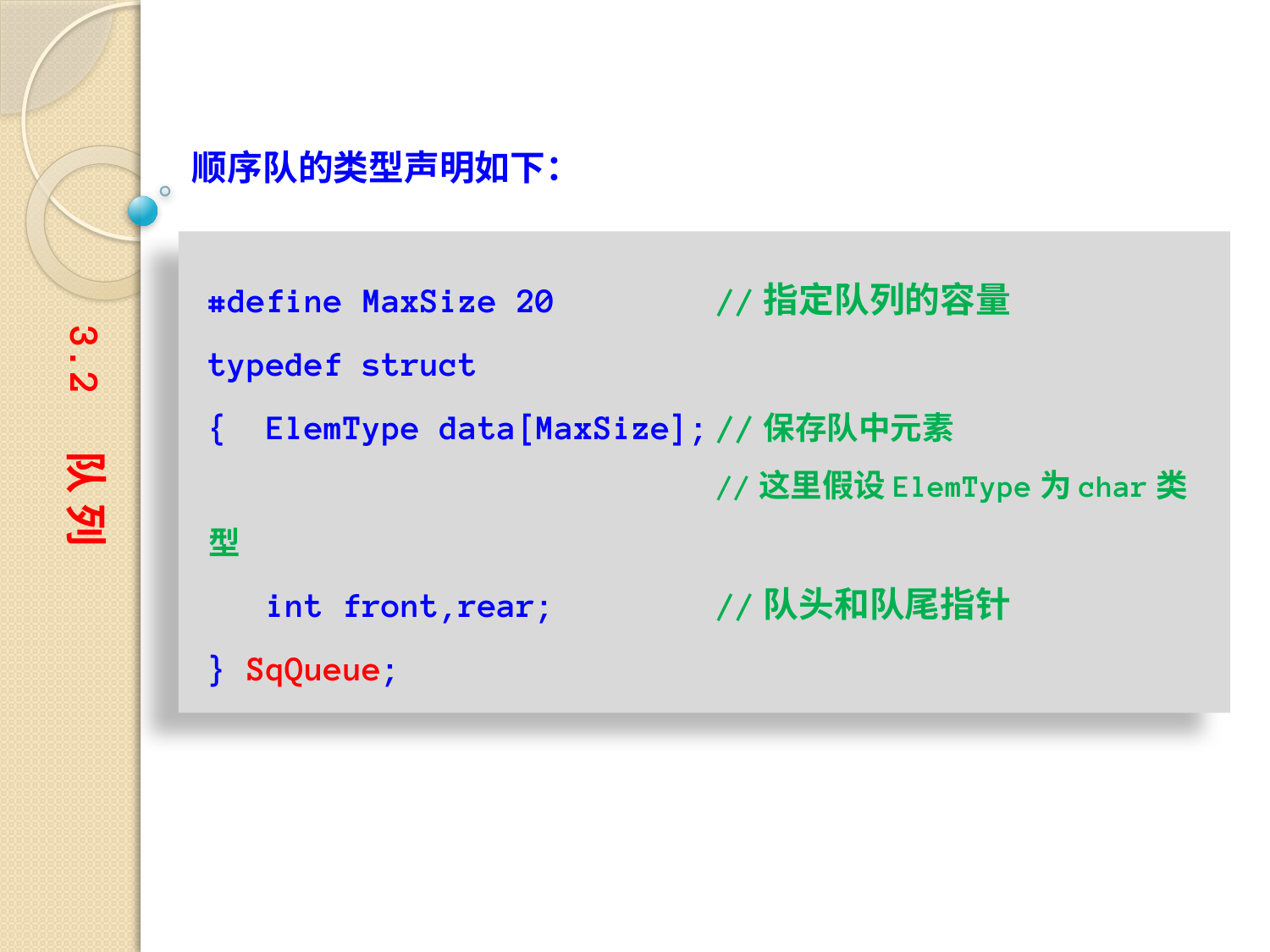

顺序队的类型声明如下：
#define MaxSize 20		//指定队列的容量
typedef struct
{  ElemType data[MaxSize];	//保存队中元素
 				//这里假设ElemType为char类型
   int front,rear;		//队头和队尾指针
} SqQueue;
3.2  队 列